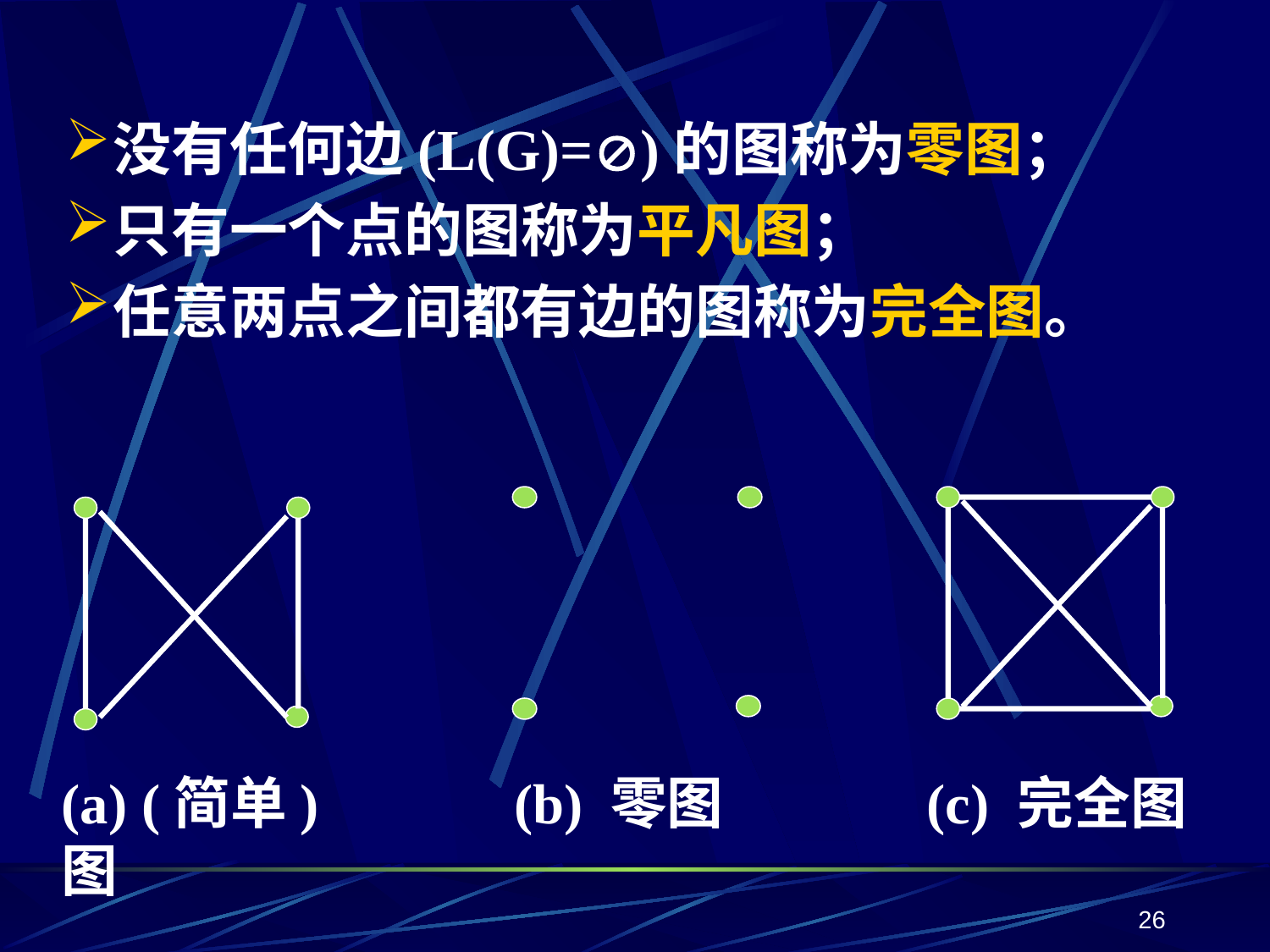

没有任何边(L(G)=∅)的图称为零图；
只有一个点的图称为平凡图；
任意两点之间都有边的图称为完全图。

(b) 零图

(c) 完全图

(a) (简单)图

26